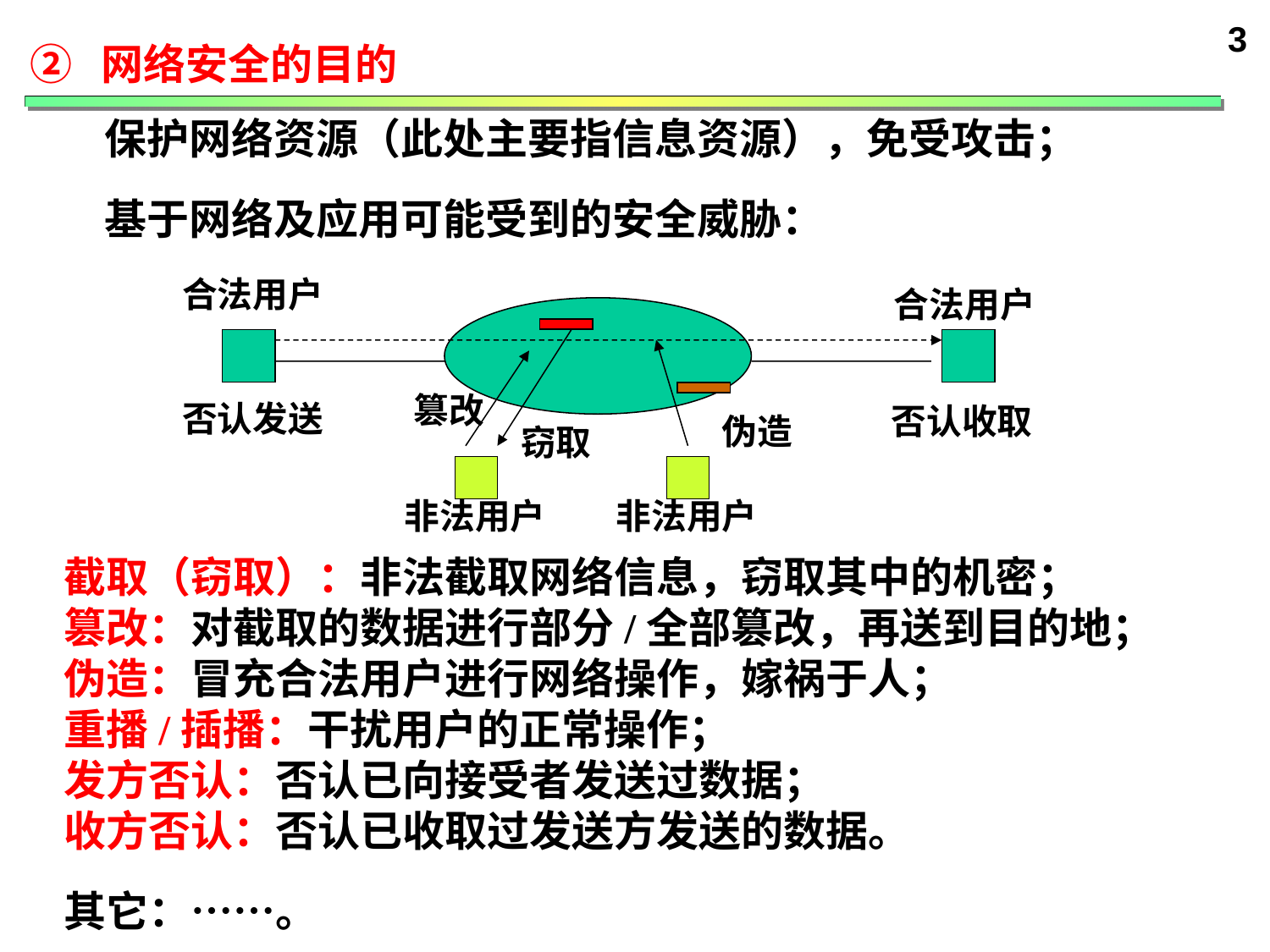

3
②  网络安全的目的

保护网络资源（此处主要指信息资源），免受攻击；

基于网络及应用可能受到的安全威胁：
合法用户
合法用户

篡改

否认发送
否认收取
伪造
窃取

非法用户
非法用户
截取（窃取）：非法截取网络信息，窃取其中的机密；
篡改：对截取的数据进行部分/全部篡改，再送到目的地；
伪造：冒充合法用户进行网络操作，嫁祸于人；
重播/插播：干扰用户的正常操作；
发方否认：否认已向接受者发送过数据；
收方否认：否认已收取过发送方发送的数据。

其它：……。